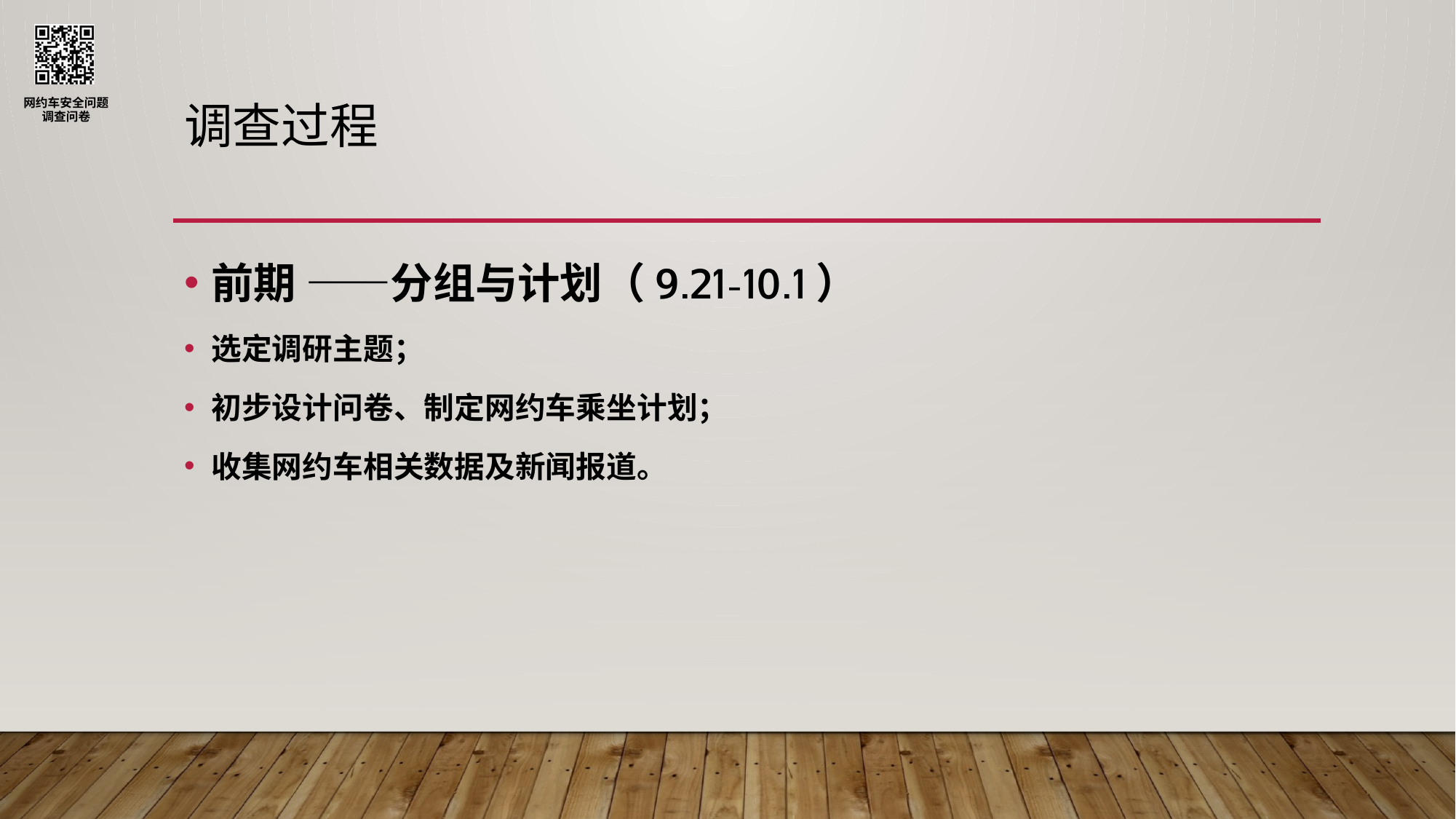

# 调查过程
前期 ——分组与计划（9.21-10.1）
选定调研主题；
初步设计问卷、制定网约车乘坐计划；
收集网约车相关数据及新闻报道。